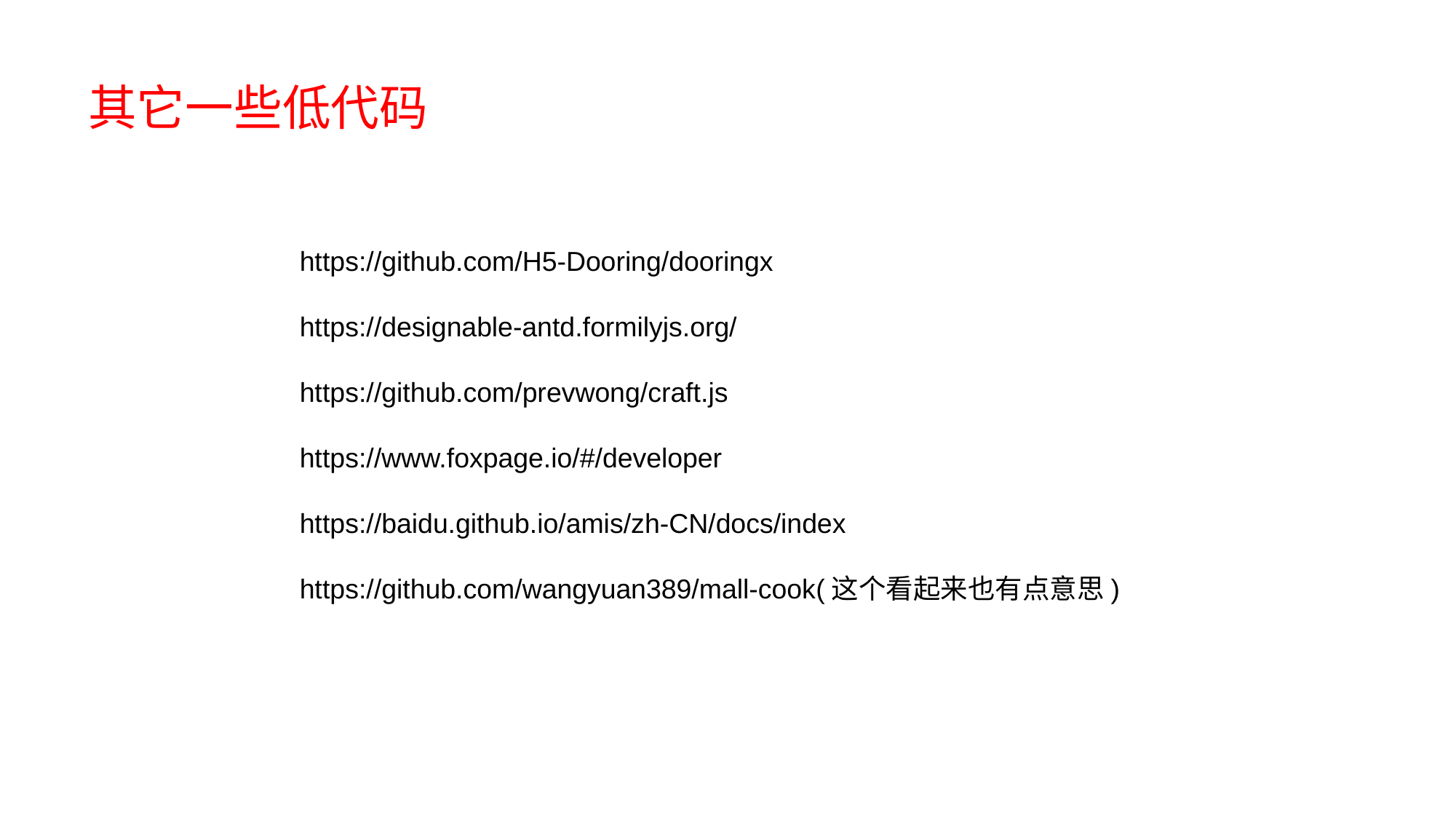

# 其它一些低代码
https://github.com/H5-Dooring/dooringx

https://designable-antd.formilyjs.org/

https://github.com/prevwong/craft.js

https://www.foxpage.io/#/developer

https://baidu.github.io/amis/zh-CN/docs/index

https://github.com/wangyuan389/mall-cook(这个看起来也有点意思)